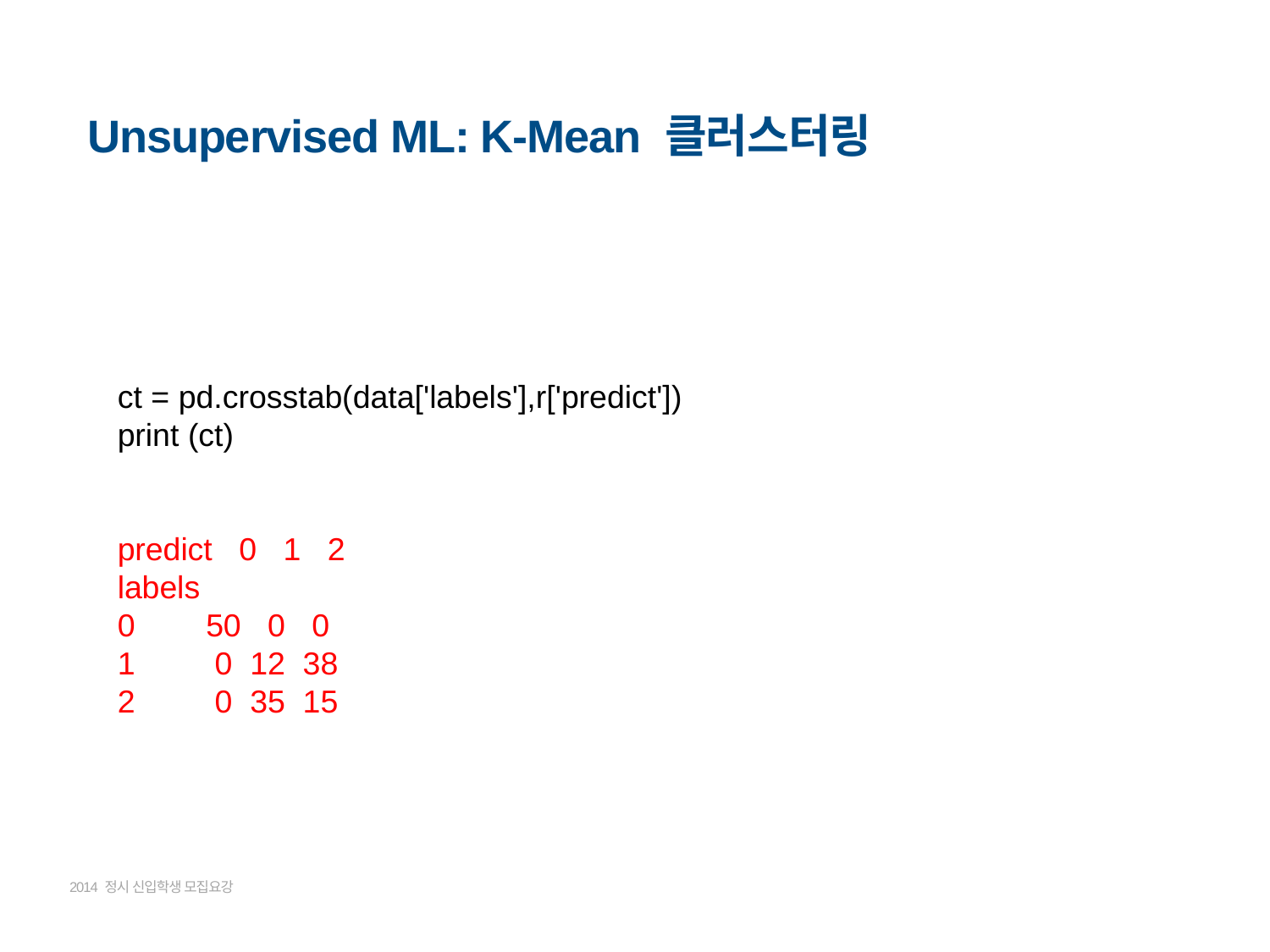

Unsupervised ML: K-Mean 클러스터링

ct = pd.crosstab(data['labels'],r['predict'])
print (ct)

predict   0   1   2
labels
0        50   0   0
1         0  12  38
2         0  35  15

2014 정시 신입학생 모집요강